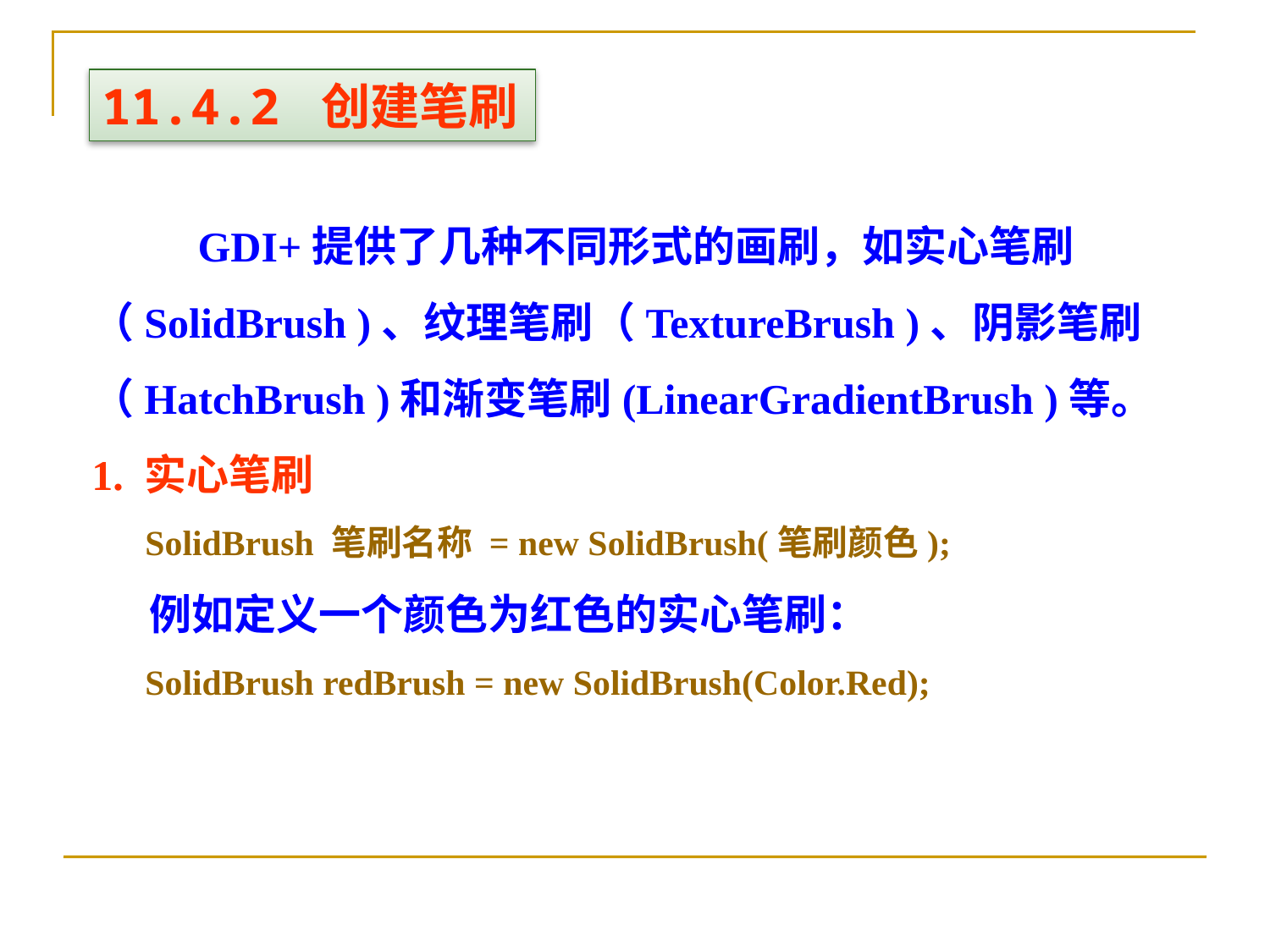

11.4.2 创建笔刷
          GDI+提供了几种不同形式的画刷，如实心笔刷（SolidBrush )、纹理笔刷（TextureBrush )、阴影笔刷（HatchBrush )和渐变笔刷(LinearGradientBrush )等。
1. 实心笔刷
      SolidBrush 笔刷名称 = new SolidBrush(笔刷颜色);
     例如定义一个颜色为红色的实心笔刷：
      SolidBrush redBrush = new SolidBrush(Color.Red);